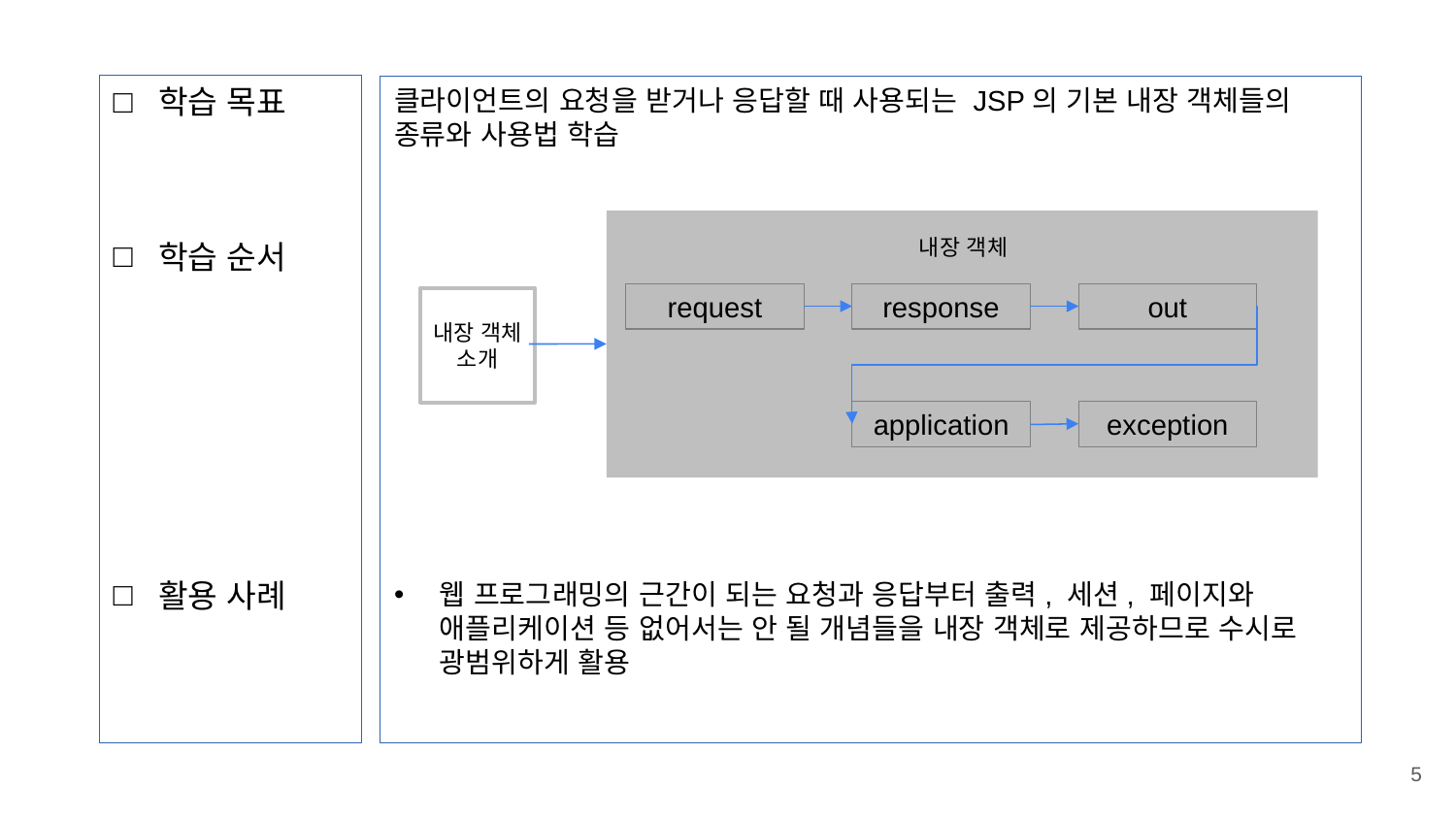

학습 목표

학습 순서

활용 사례
클라이언트의 요청을 받거나 응답할 때 사용되는 JSP의 기본 내장 객체들의 종류와 사용법 학습

웹 프로그래밍의 근간이 되는 요청과 응답부터 출력, 세션, 페이지와 애플리케이션 등 없어서는 안 될 개념들을 내장 객체로 제공하므로 수시로 광범위하게 활용
내장 객체
request
response
out
내장 객체
소개
application
exception
5